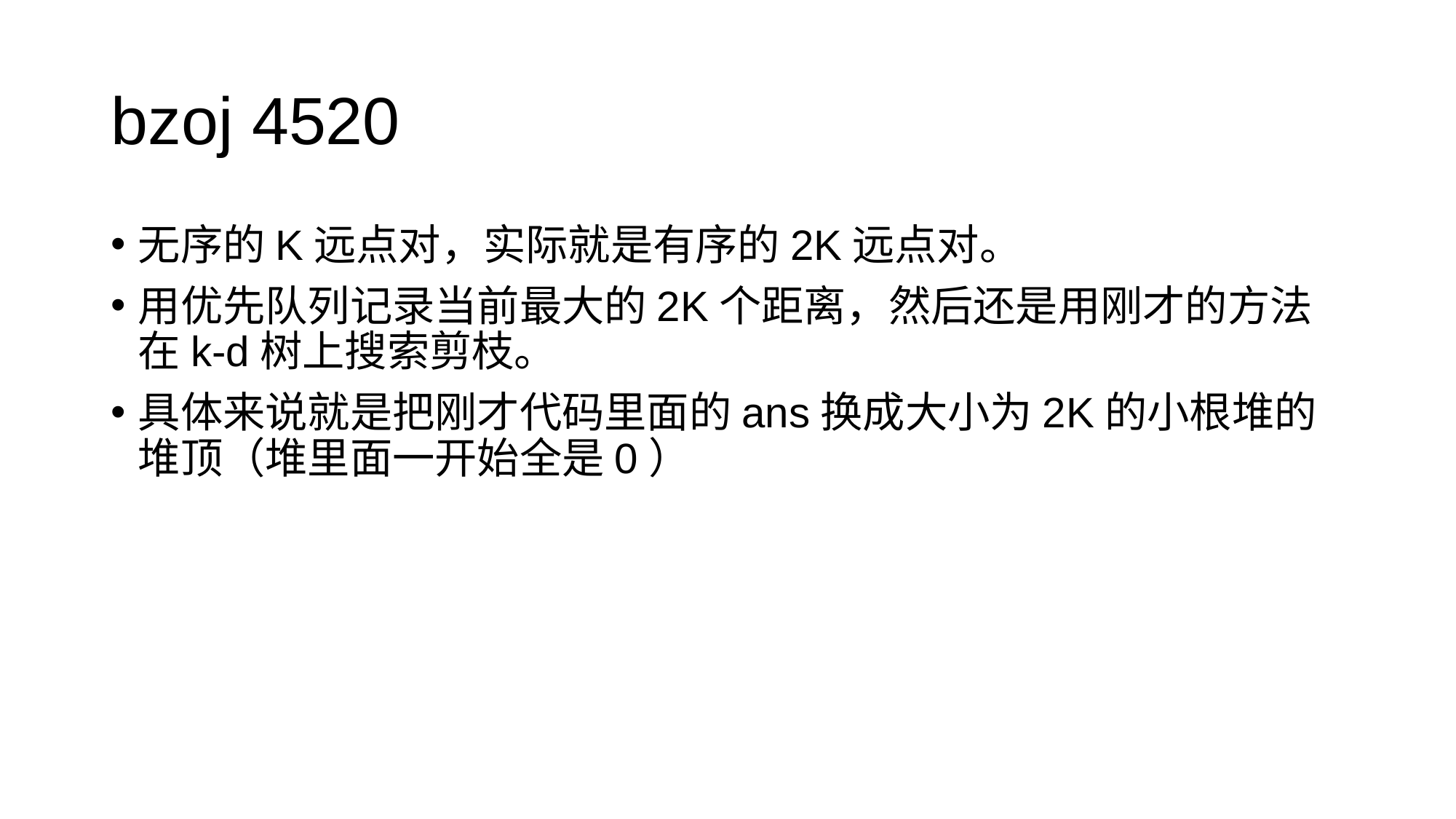

# bzoj 4520
无序的K远点对，实际就是有序的2K远点对。
用优先队列记录当前最大的2K个距离，然后还是用刚才的方法在k-d树上搜索剪枝。
具体来说就是把刚才代码里面的ans换成大小为2K的小根堆的堆顶（堆里面一开始全是0）